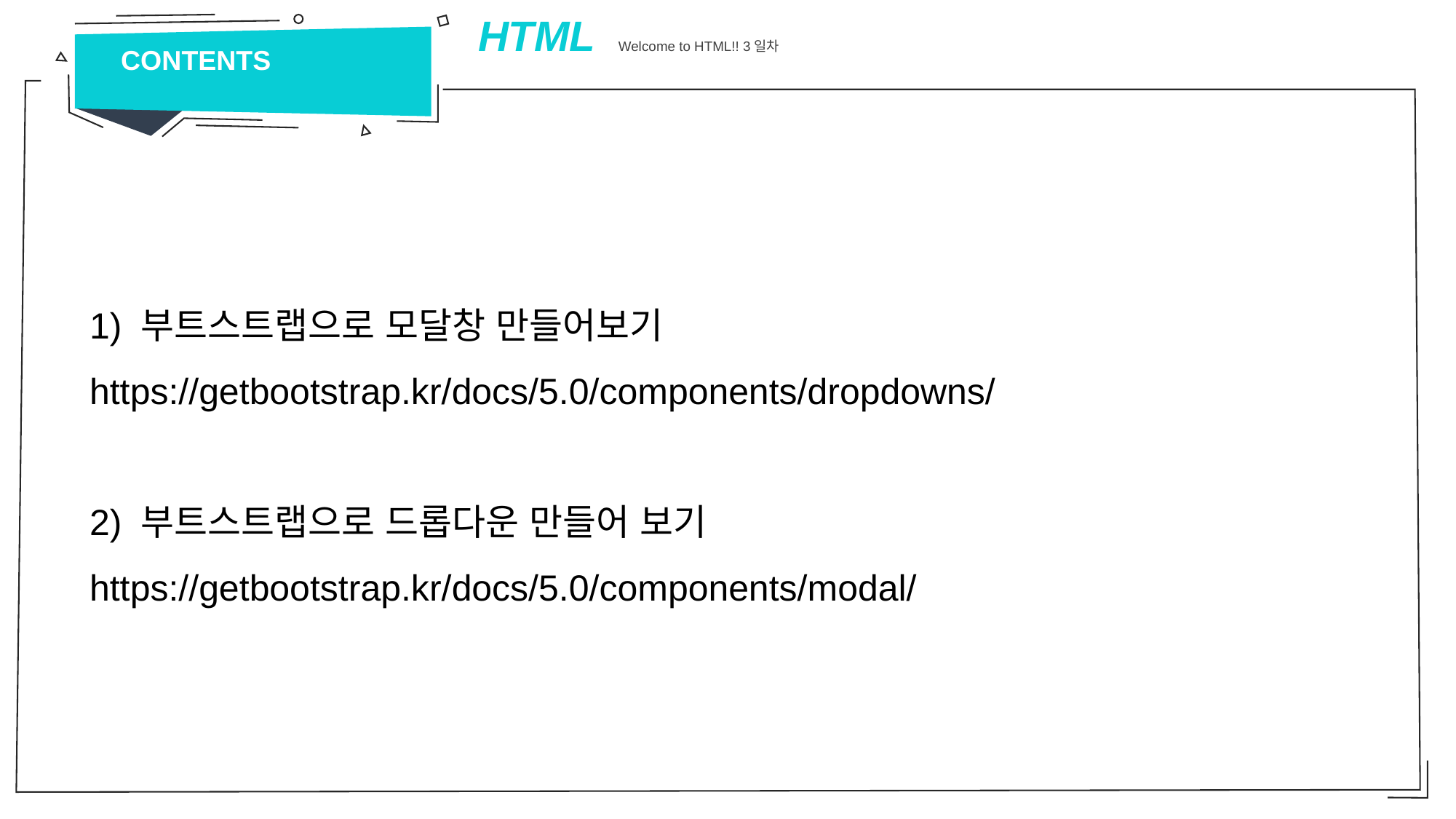

HTML  Welcome to HTML!! 3일차

CONTENTS

1) 부트스트랩으로 모달창 만들어보기
https://getbootstrap.kr/docs/5.0/components/dropdowns/

2) 부트스트랩으로 드롭다운 만들어 보기
https://getbootstrap.kr/docs/5.0/components/modal/